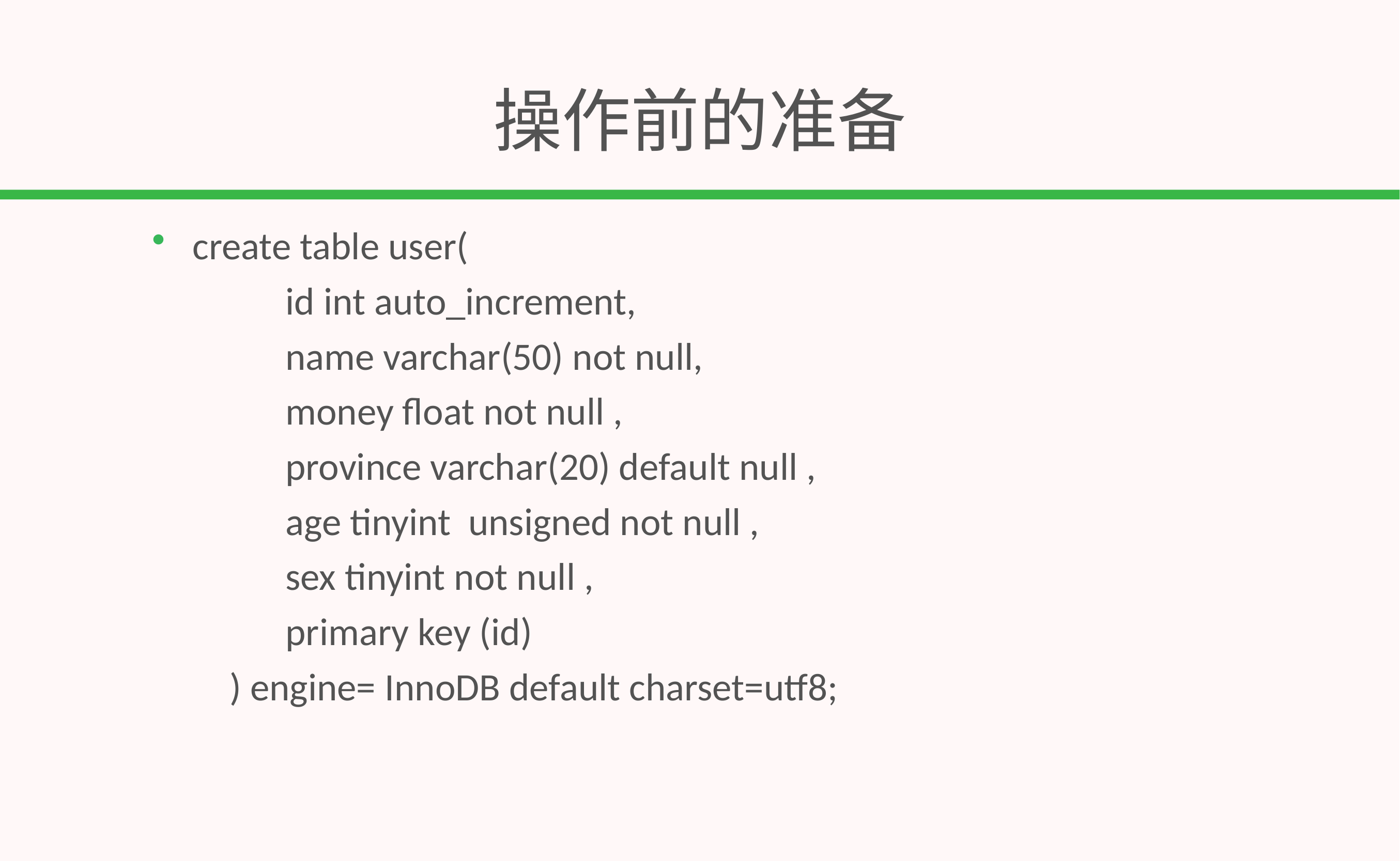

# 操作前的准备
create table user(
	id int auto_increment,
	name varchar(50) not null,
	money float not null ,
	province varchar(20) default null ,
	age tinyint  unsigned not null ,
	sex tinyint not null ,
	primary key (id)
	) engine= InnoDB default charset=utf8;